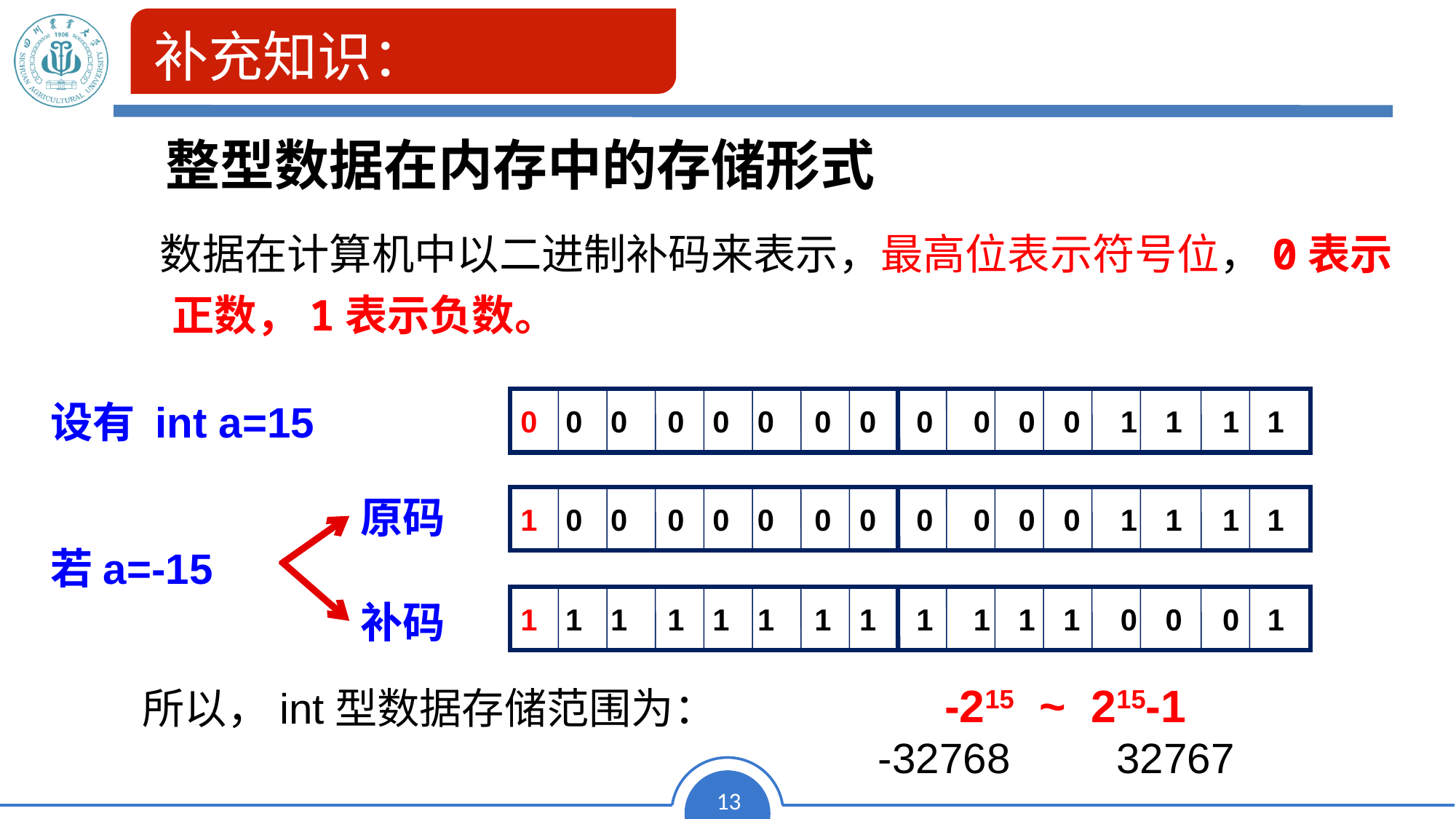

补充知识：
整型数据在内存中的存储形式
  数据在计算机中以二进制补码来表示，最高位表示符号位，0表示正数，1表示负数。
0  0  0   0  0  0   0  0   0   0  0  0   1  1   1  1

设有 int a=15
原码
1  0  0   0  0  0   0  0   0   0  0  0   1  1   1  1

若a=-15
1  1  1   1  1  1   1  1   1   1  1  1   0  0   0  1

补码
-215  ~  215-1
所以，int型数据存储范围为：
      -32768         32767